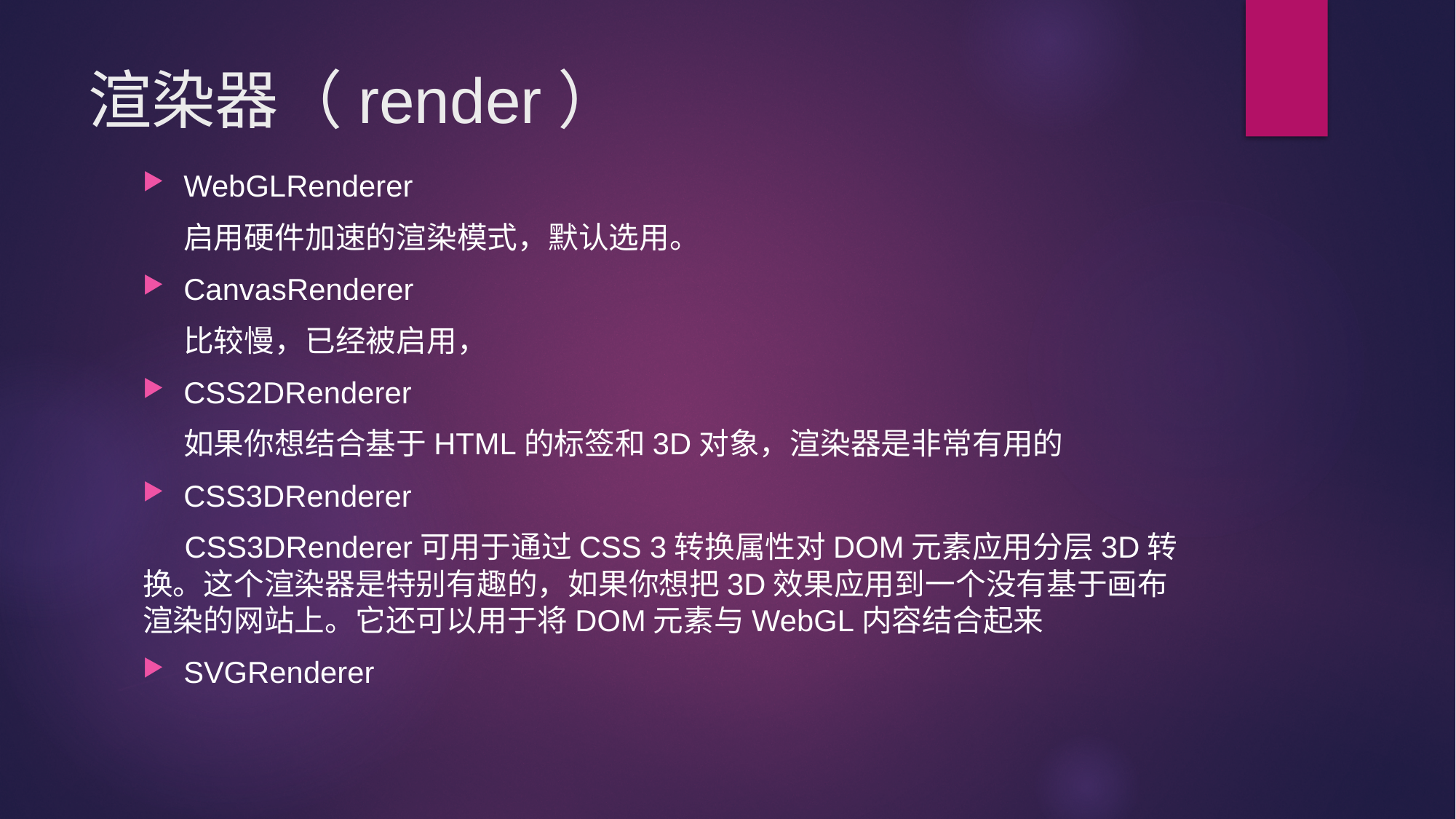

# 渲染器（render）
WebGLRenderer
     启用硬件加速的渲染模式，默认选用。
CanvasRenderer
     比较慢，已经被启用，
CSS2DRenderer
     如果你想结合基于HTML的标签和3D对象，渲染器是非常有用的
CSS3DRenderer
     CSS3DRenderer可用于通过CSS 3转换属性对DOM元素应用分层3D转换。这个渲染器是特别有趣的，如果你想把3D效果应用到一个没有基于画布渲染的网站上。它还可以用于将DOM元素与WebGL内容结合起来
SVGRenderer